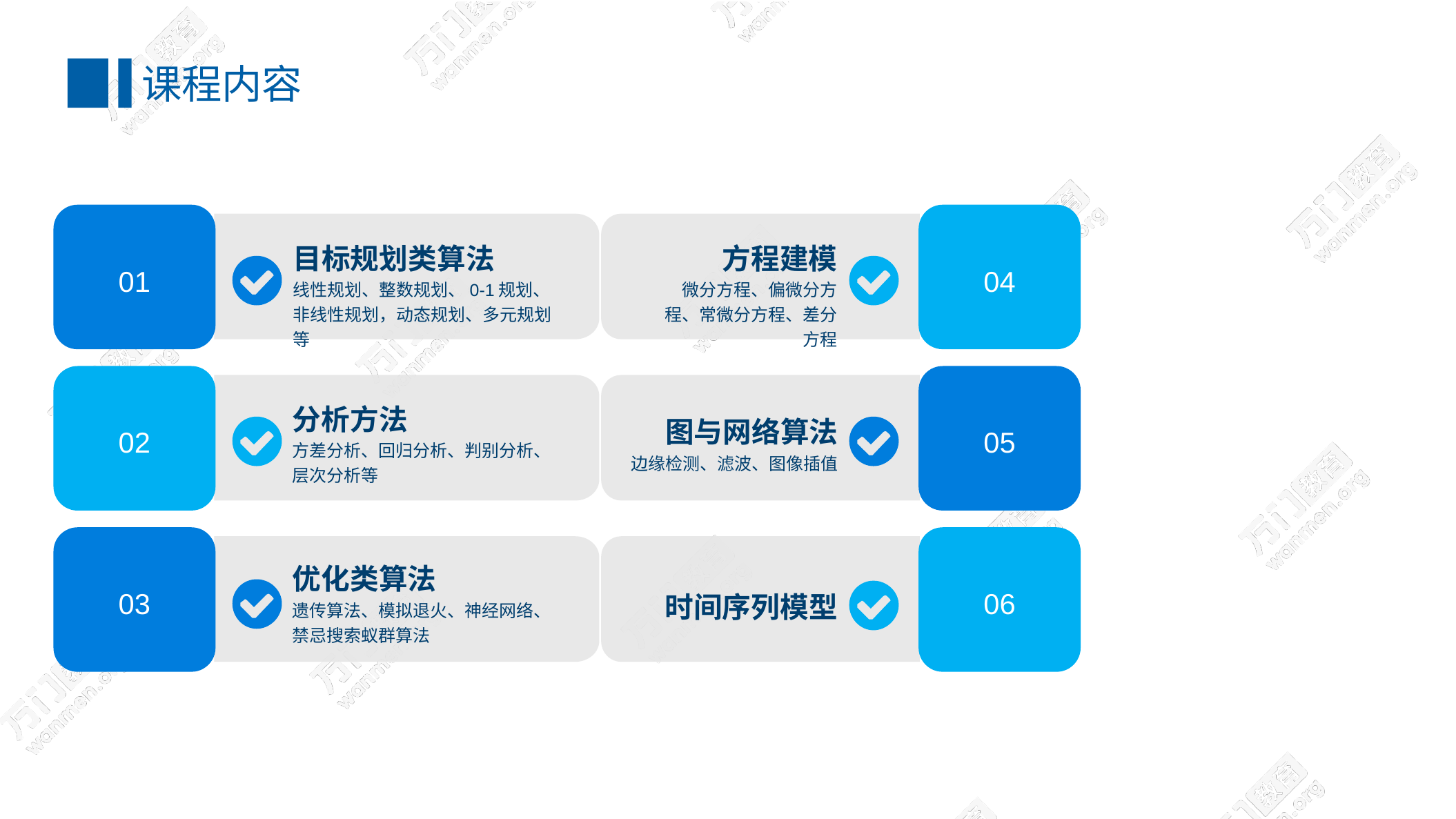

课程内容

01
04

方程建模
微分方程、偏微分方程、常微分方程、差分方程
目标规划类算法
线性规划、整数规划、0-1规划、非线性规划，动态规划、多元规划等

02
05

分析方法
方差分析、回归分析、判别分析、层次分析等
图与网络算法
边缘检测、滤波、图像插值

03
06

优化类算法
遗传算法、模拟退火、神经网络、禁忌搜索蚁群算法

时间序列模型